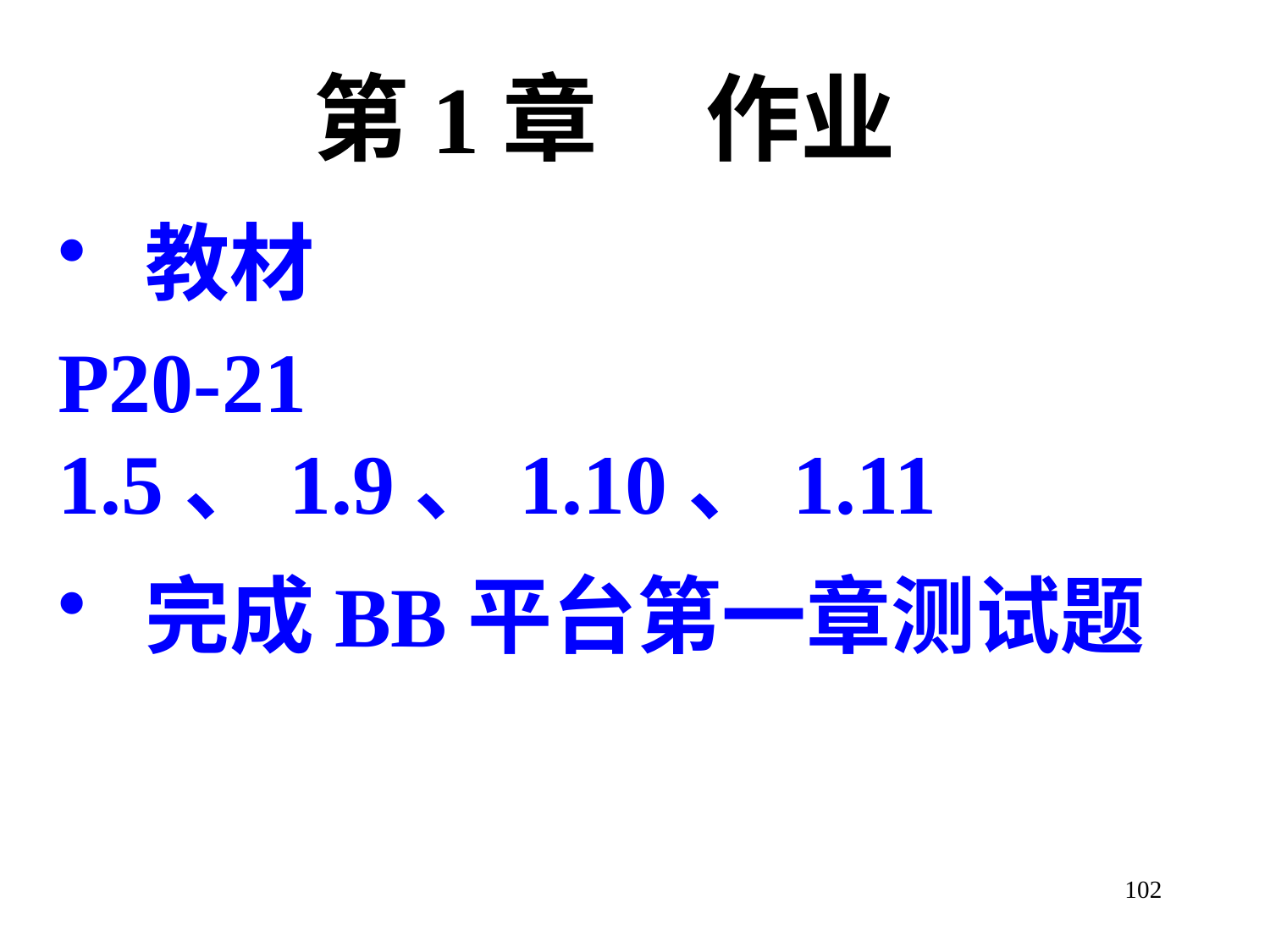

# 第1章     作业
 教材
P20-21   1.5、1.9、1.10、1.11
 完成BB平台第一章测试题
102